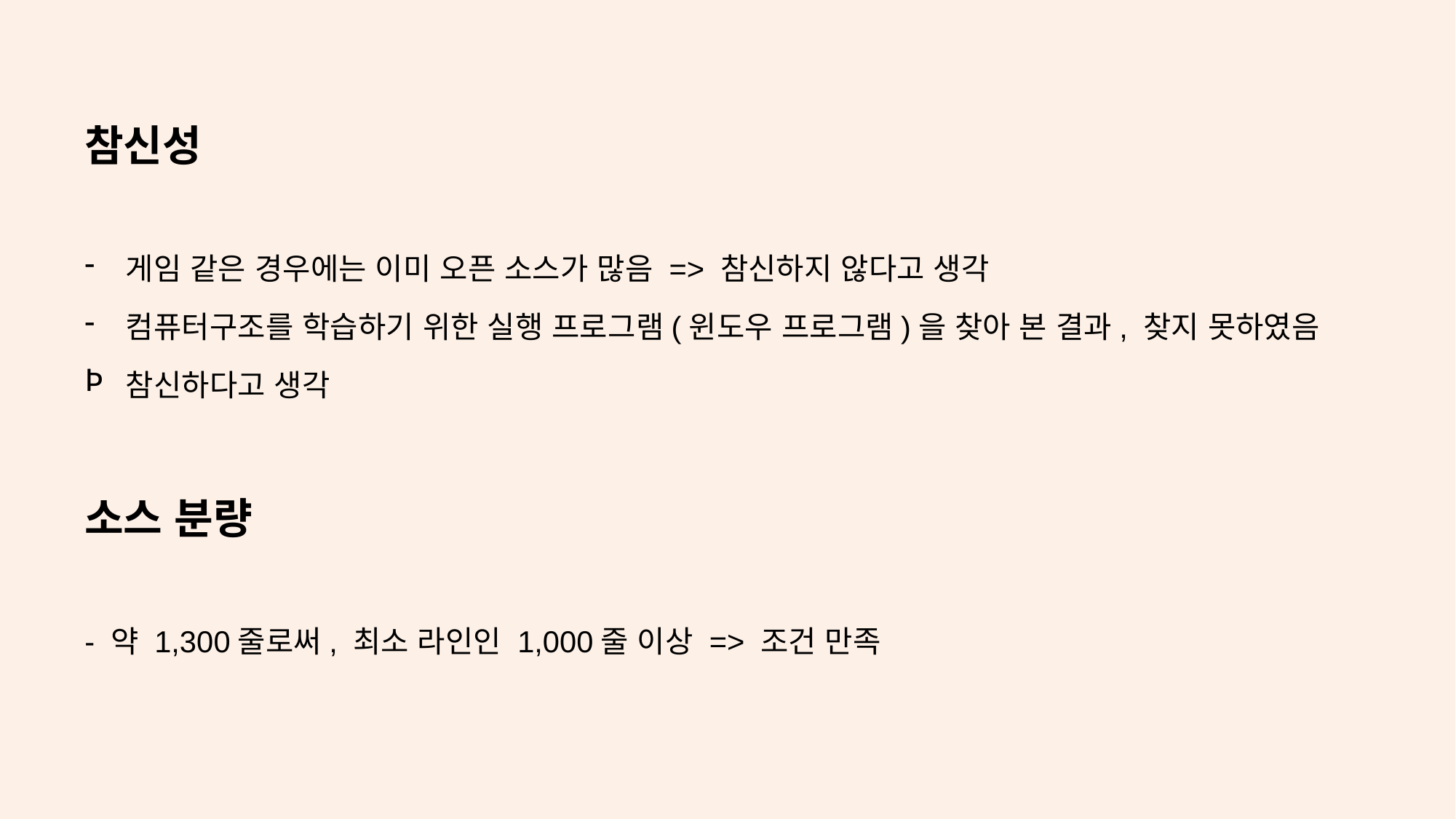

참신성

게임 같은 경우에는 이미 오픈 소스가 많음 => 참신하지 않다고 생각
컴퓨터구조를 학습하기 위한 실행 프로그램(윈도우 프로그램)을 찾아 본 결과, 찾지 못하였음
참신하다고 생각

소스 분량

- 약 1,300줄로써, 최소 라인인 1,000줄 이상 => 조건 만족